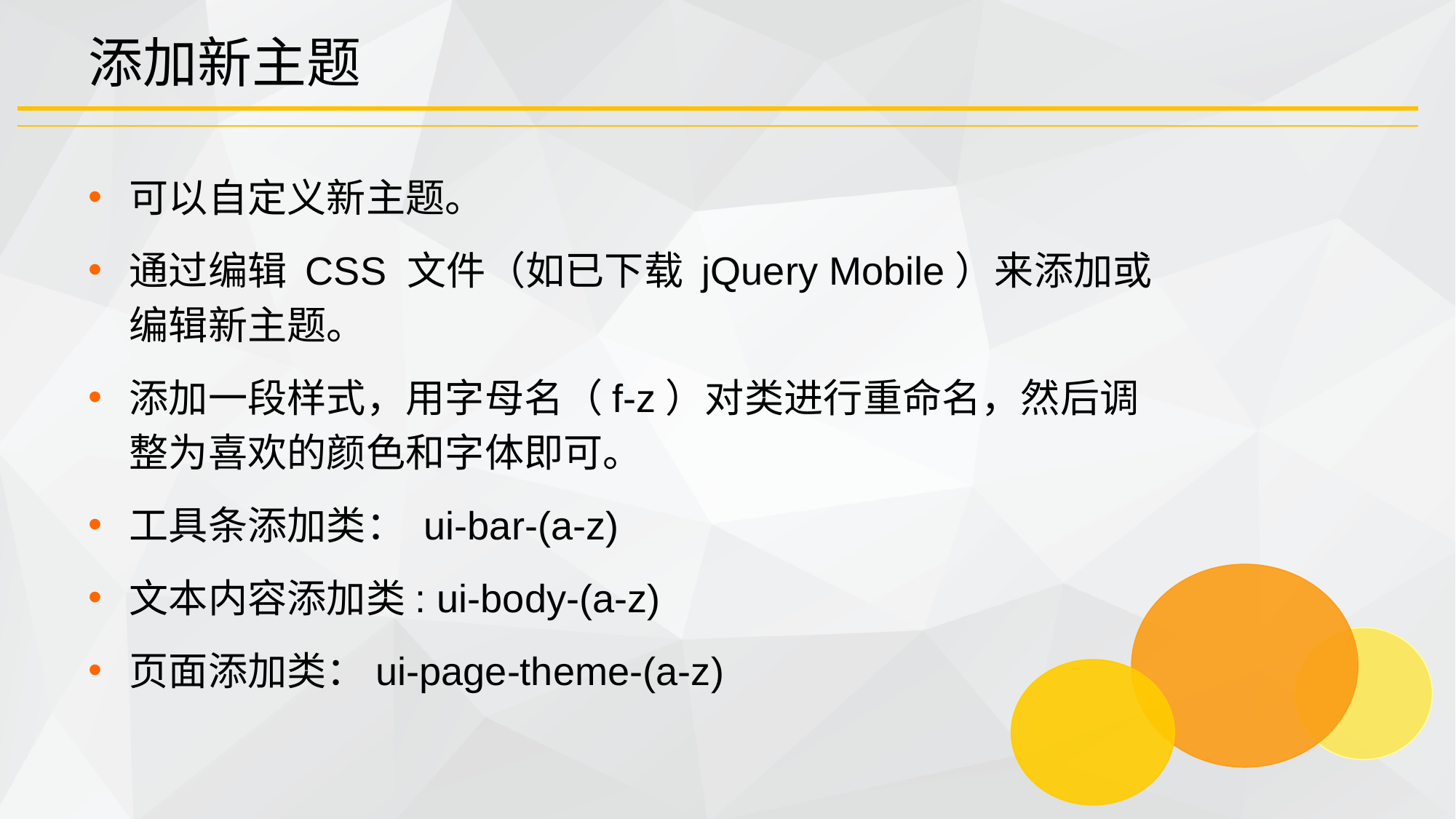

# 添加新主题
可以自定义新主题。
通过编辑 CSS 文件（如已下载 jQuery Mobile）来添加或编辑新主题。
添加一段样式，用字母名（f-z）对类进行重命名，然后调整为喜欢的颜色和字体即可。
工具条添加类： ui-bar-(a-z)
文本内容添加类: ui-body-(a-z)
页面添加类：ui-page-theme-(a-z)